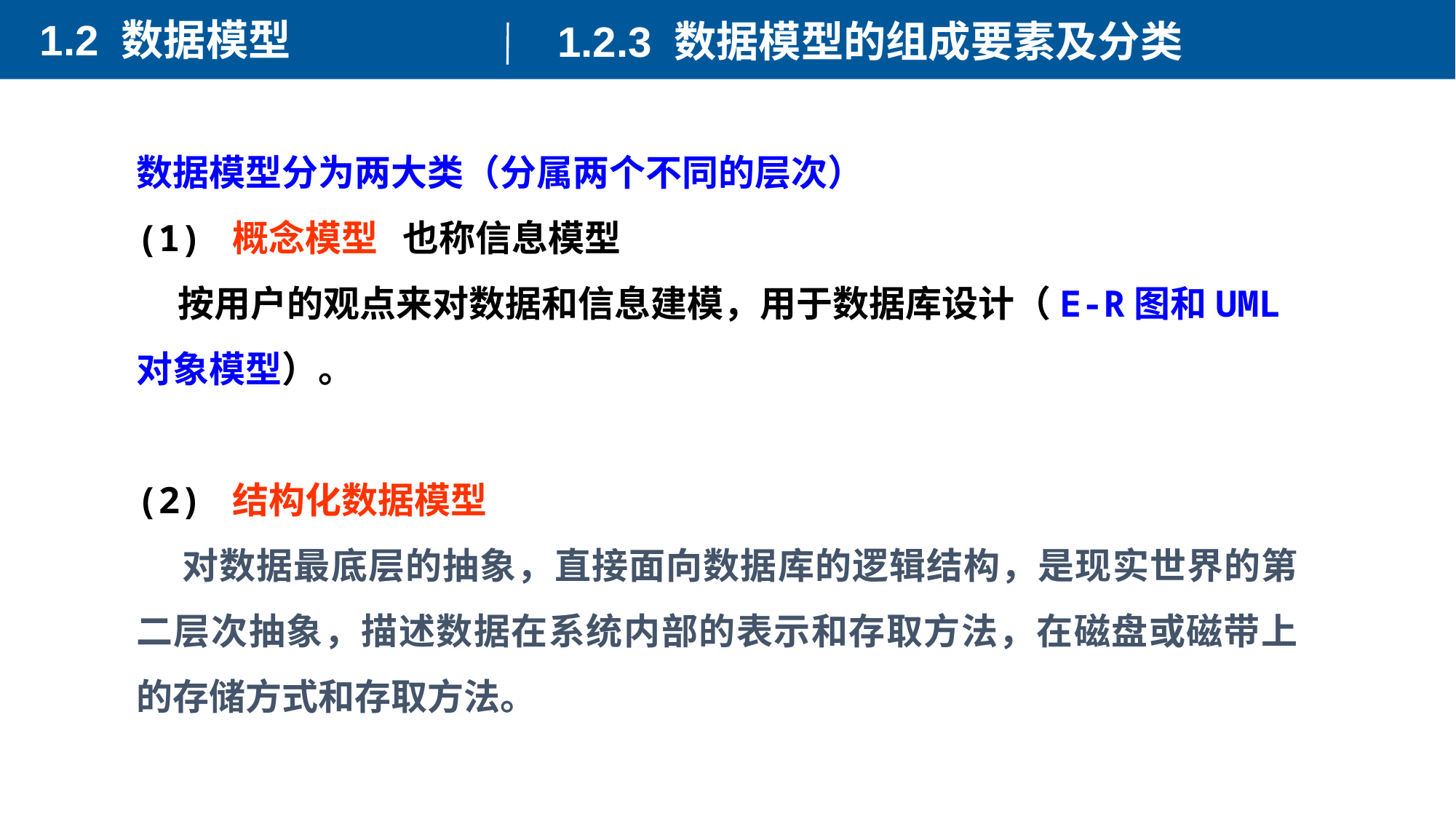

1.2 数据模型
1.2.3 数据模型的组成要素及分类
数据模型分为两大类（分属两个不同的层次）
(1) 概念模型   也称信息模型
    按用户的观点来对数据和信息建模，用于数据库设计（E-R图和UML对象模型）。

(2) 结构化数据模型
    对数据最底层的抽象，直接面向数据库的逻辑结构，是现实世界的第二层次抽象，描述数据在系统内部的表示和存取方法，在磁盘或磁带上的存储方式和存取方法。